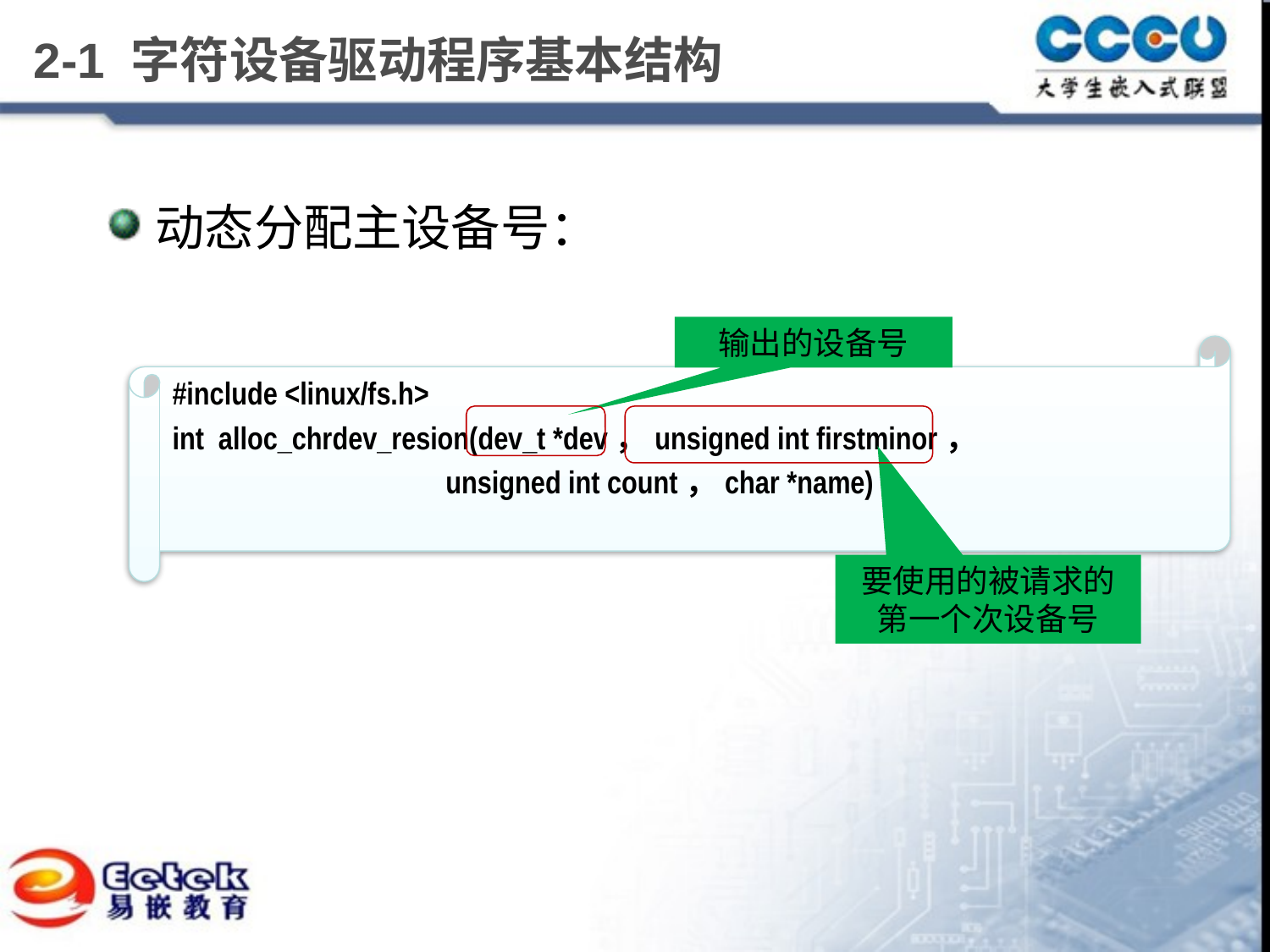

# 2-1 字符设备驱动程序基本结构
动态分配主设备号：

输出的设备号
#include <linux/fs.h>
int  alloc_chrdev_resion(dev_t *dev，unsigned int firstminor，
                                      unsigned int count，char *name)；

要使用的被请求的第一个次设备号